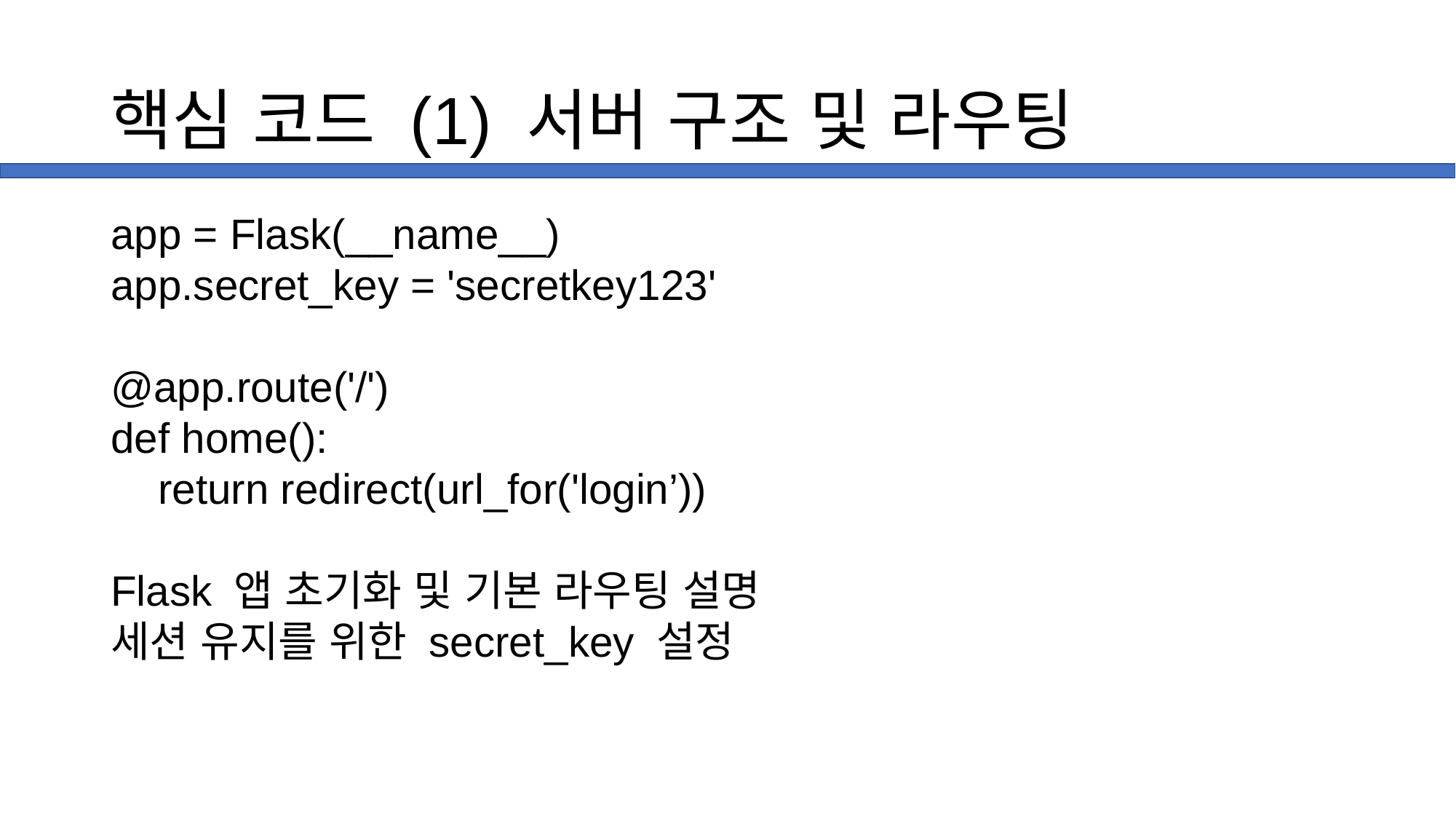

# 핵심 코드 (1) 서버 구조 및 라우팅

app = Flask(__name__)
app.secret_key = 'secretkey123'

@app.route('/')
def home():
    return redirect(url_for('login’))

Flask 앱 초기화 및 기본 라우팅 설명
세션 유지를 위한 secret_key 설정